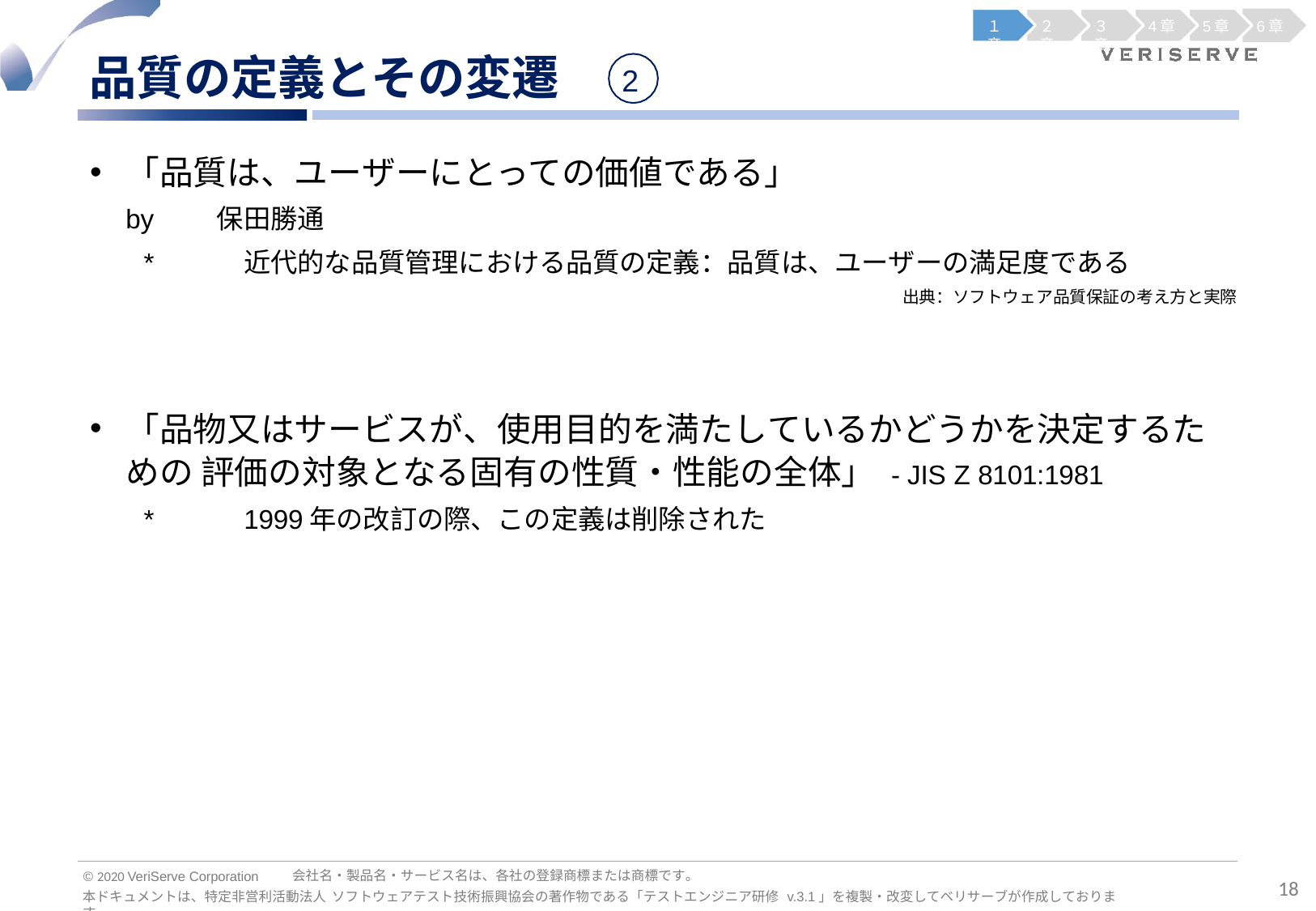

１章
２章
３章
4章
5章
6章
品質の定義とその変遷

2
「品質は、ユーザーにとっての価値である」
by	保田勝通
*	近代的な品質管理における品質の定義：品質は、ユーザーの満足度である
出典：ソフトウェア品質保証の考え方と実際
「品物又はサービスが、使用目的を満たしているかどうかを決定するための 評価の対象となる固有の性質・性能の全体」 - JIS Z 8101:1981
*	1999年の改訂の際、この定義は削除された
会社名・製品名・サービス名は、各社の登録商標または商標です。
© 2020 VeriServe Corporation
18
本ドキュメントは、特定非営利活動法人 ソフトウェアテスト技術振興協会の著作物である「テストエンジニア研修 v.3.1」を複製・改変してベリサーブが作成しております。